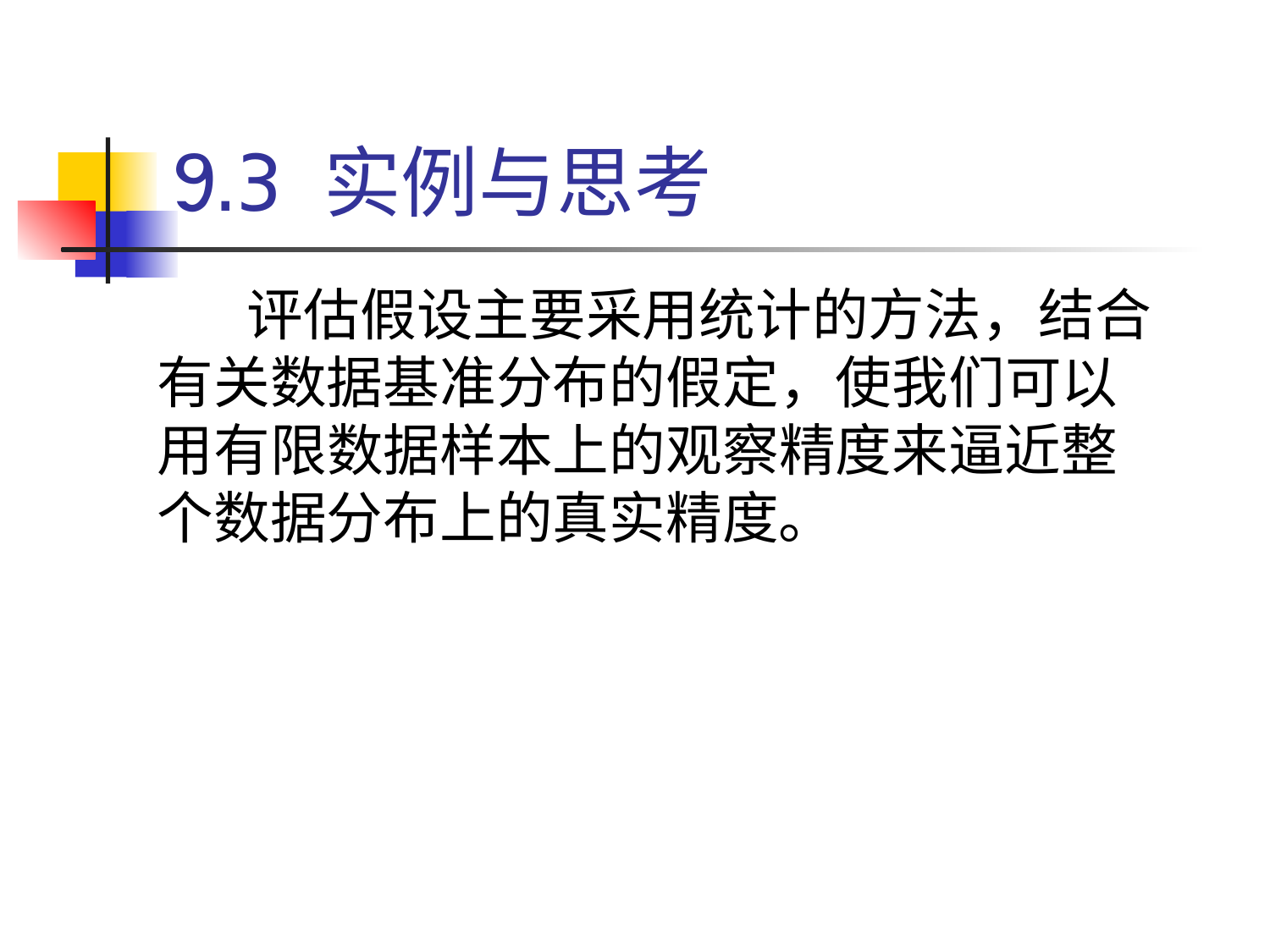

# 9.3 实例与思考
      评估假设主要采用统计的方法，结合有关数据基准分布的假定，使我们可以用有限数据样本上的观察精度来逼近整个数据分布上的真实精度。